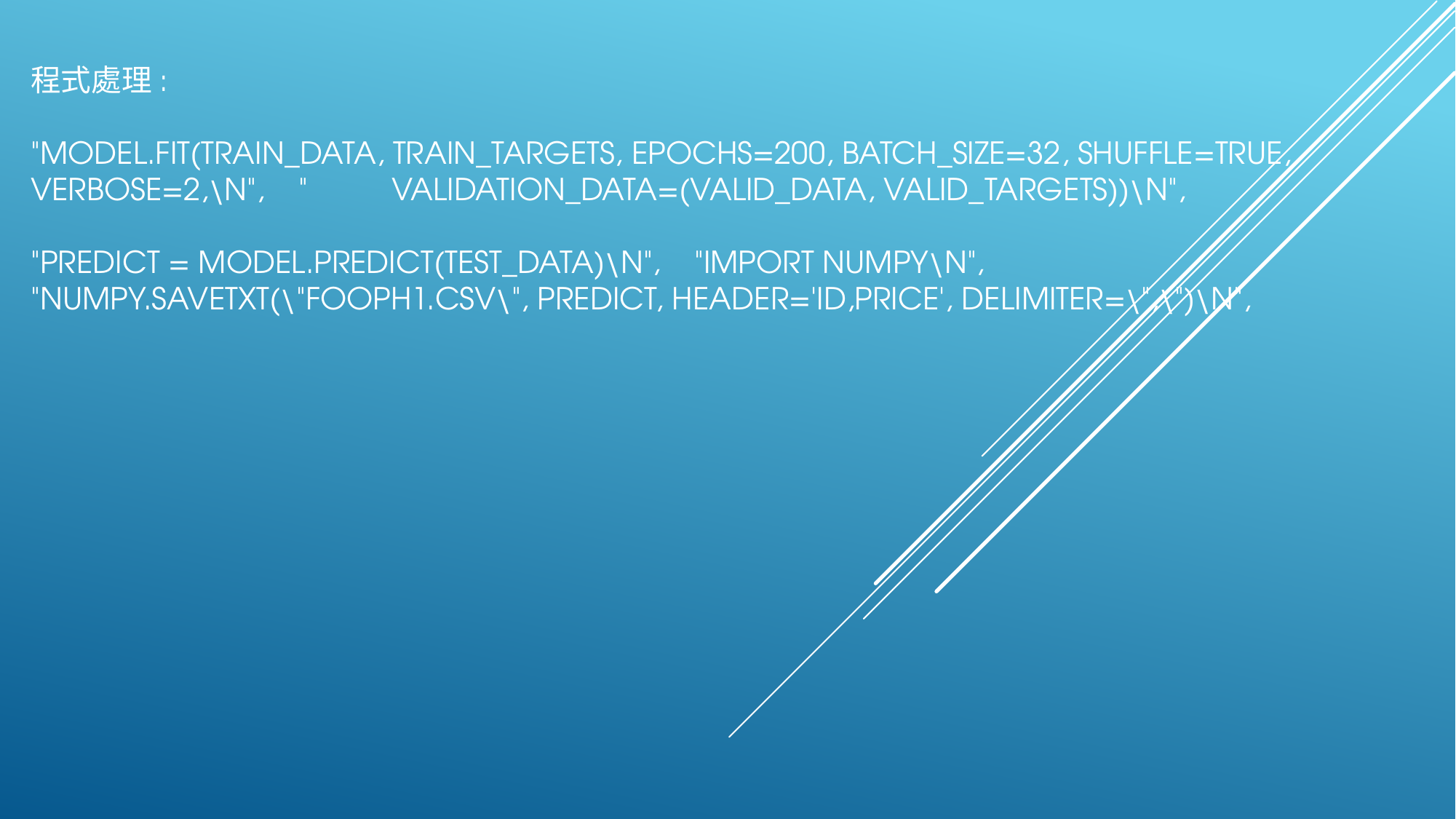

# 程式處理: "model.fit(train_data, train_targets, epochs=200, batch_size=32, shuffle=True, verbose=2,\n",    "          validation_data=(valid_data, valid_targets))\n", "predict = model.predict(test_data)\n",    "import numpy\n",    "numpy.savetxt(\"fooPh1.csv\", predict, header='id,price', delimiter=\",\")\n",